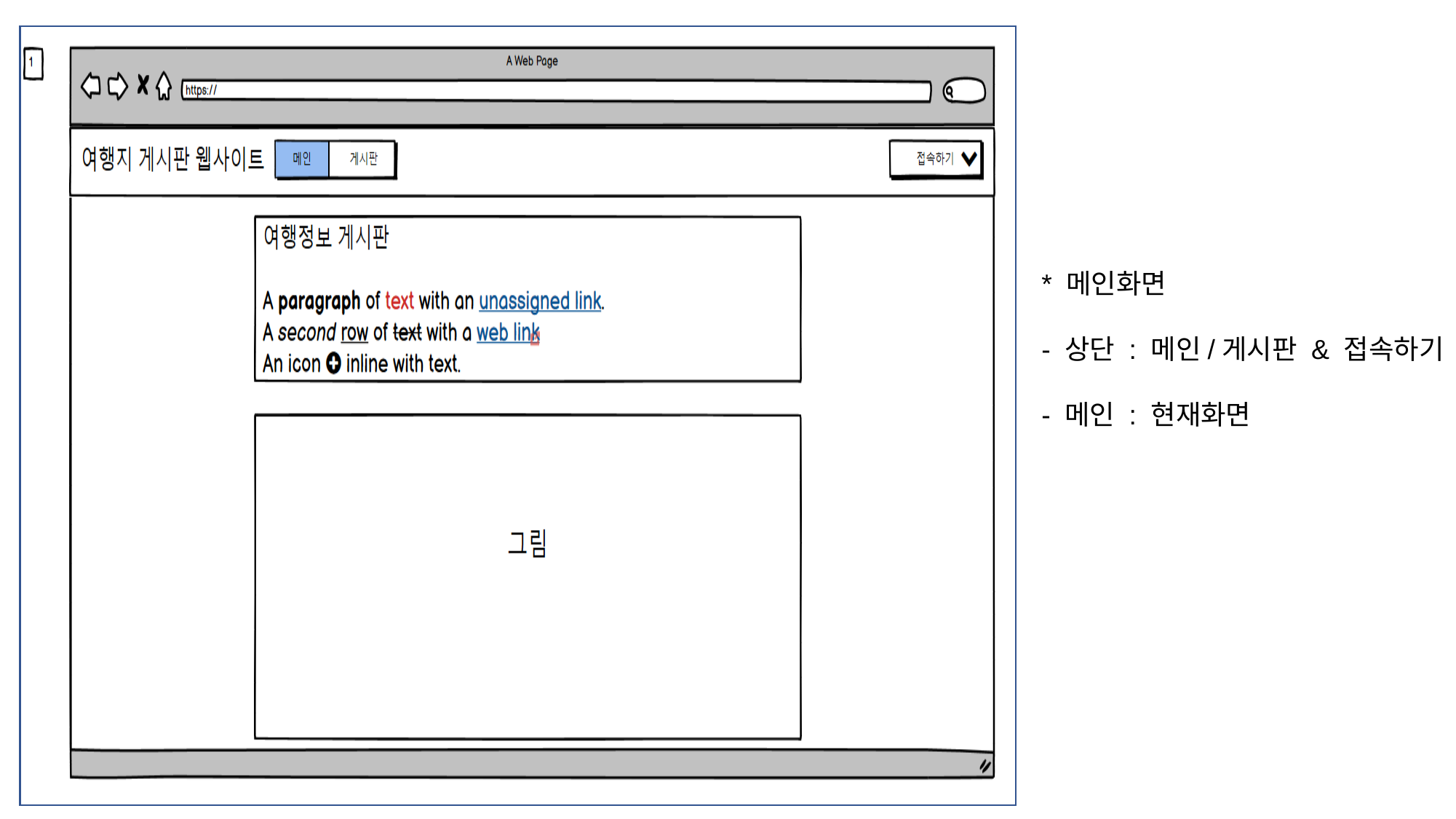

* 메인화면

- 상단 : 메인/게시판 & 접속하기

- 메인 : 현재화면